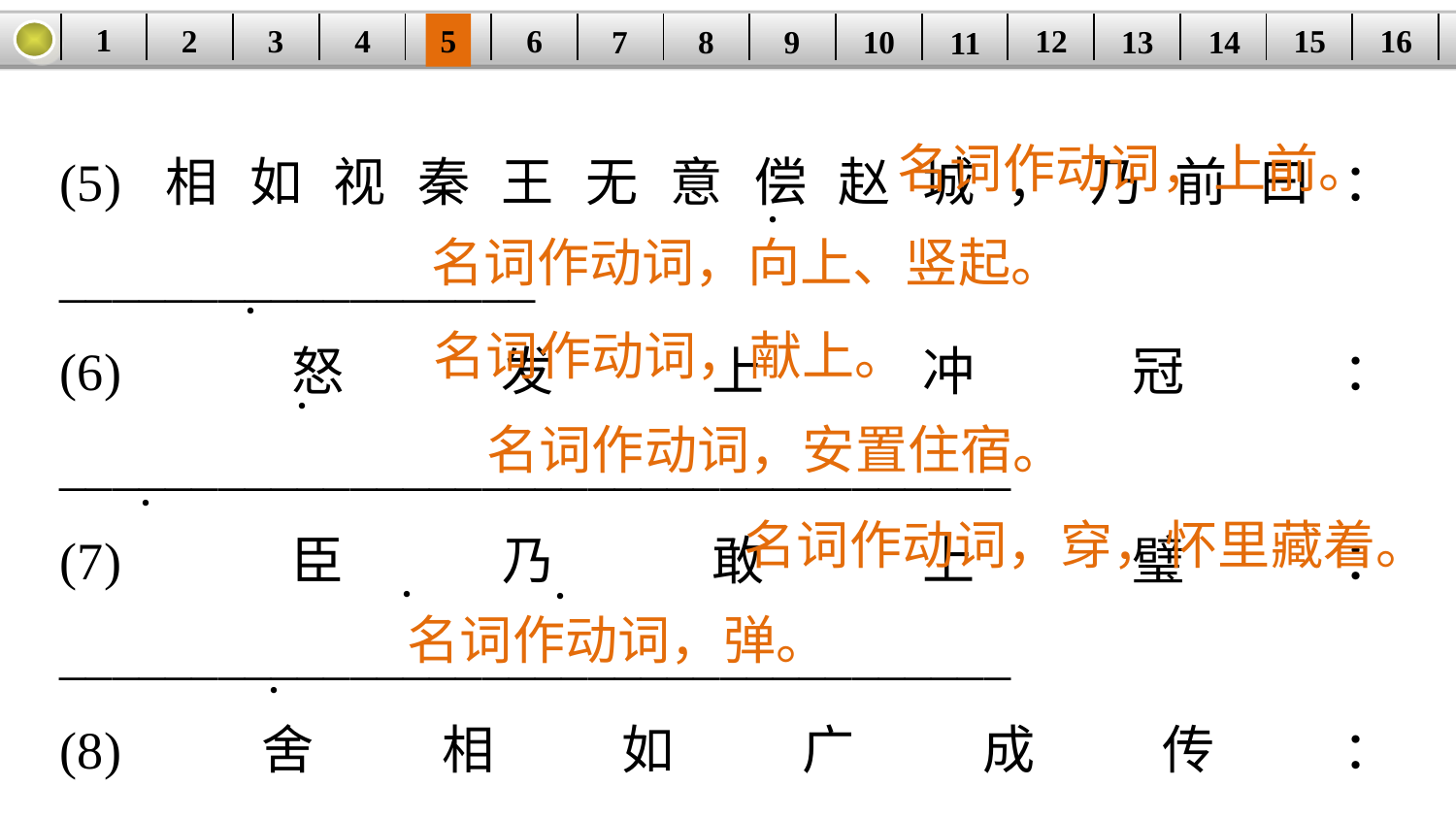

1
2
3
4
16
|  |  |  |  |  |  |  |  |  |  |  |  |  |  |  |  |
| --- | --- | --- | --- | --- | --- | --- | --- | --- | --- | --- | --- | --- | --- | --- | --- |
5
6
15
12
7
8
14
9
10
13
11

(5)相如视秦王无意偿赵城，乃前曰：__________________
(6)怒发上冲冠：____________________________________
(7)臣乃敢上璧：____________________________________
(8)舍相如广成传：__________________________________
(9)乃使其从者衣褐，怀其璧：________________________
(10)赵王鼓瑟：_____________________________________
名词作动词，上前。
·
名词作动词，向上、竖起。
·
名词作动词，献上。
·
名词作动词，安置住宿。
·
名词作动词，穿，怀里藏着。
·
·
名词作动词，弹。
·